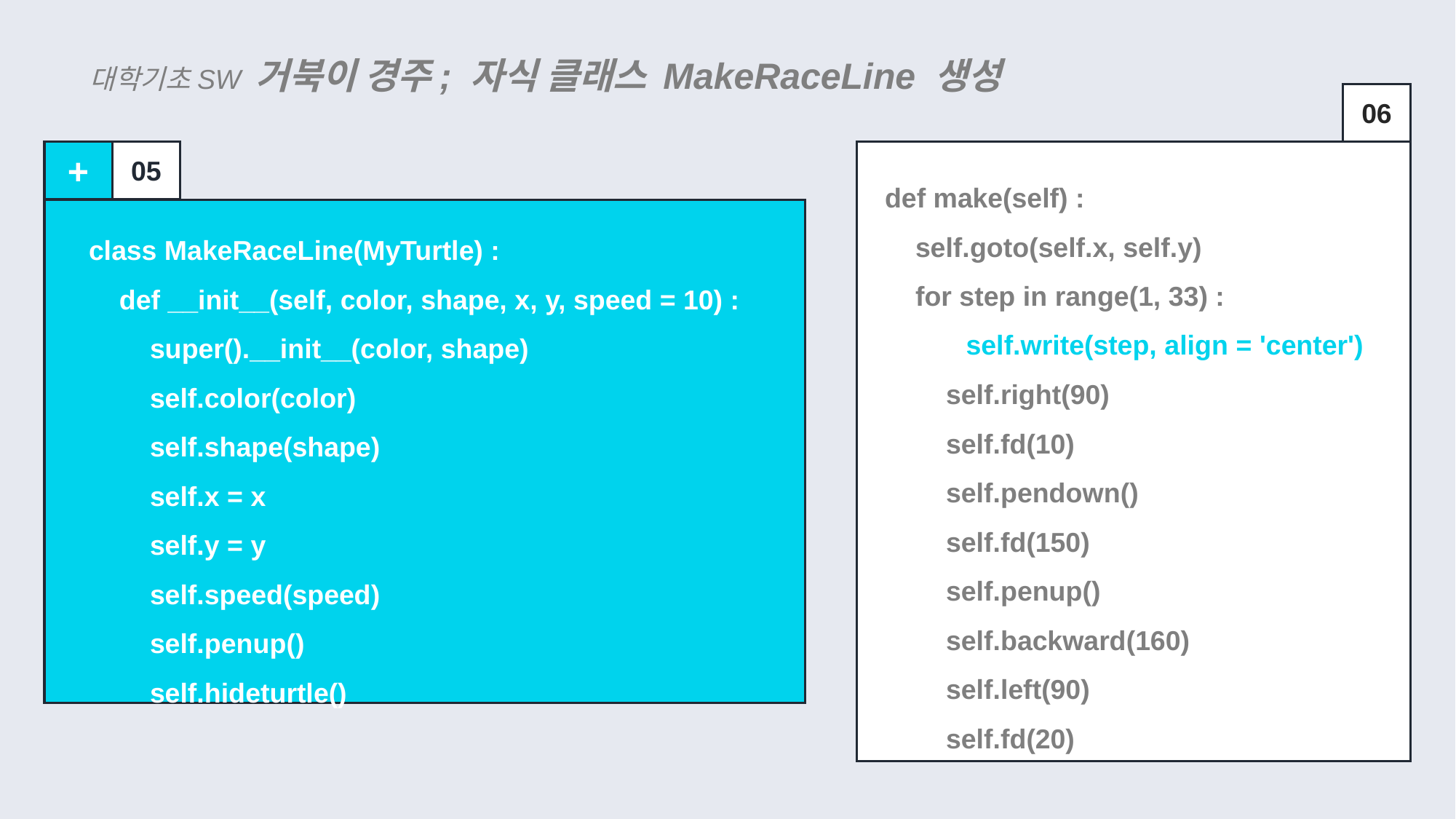

대학기초SW 거북이 경주; 자식 클래스 MakeRaceLine 생성
06

05
+
    def make(self) :
        self.goto(self.x, self.y)
        for step in range(1, 33) :

            self.right(90)
            self.fd(10)
            self.pendown()
            self.fd(150)
            self.penup()
            self.backward(160)
            self.left(90)
            self.fd(20)

class MakeRaceLine(MyTurtle) :
    def __init__(self, color, shape, x, y, speed = 10) :
        super().__init__(color, shape)
        self.color(color)
        self.shape(shape)
        self.x = x
        self.y = y
        self.speed(speed)
        self.penup()
        self.hideturtle()
self.write(step, align = 'center')